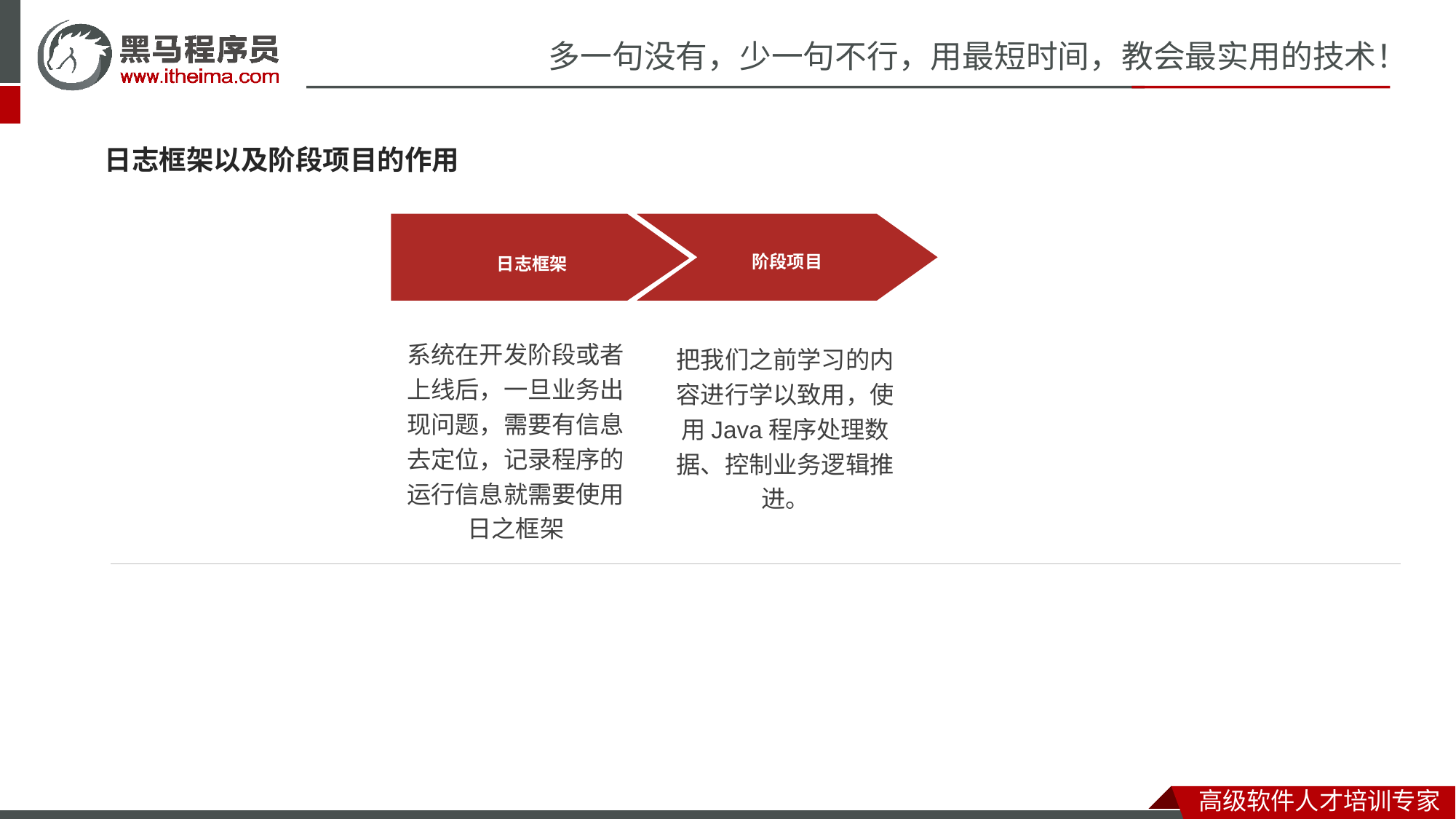

日志框架以及阶段项目的作用

阶段项目
日志框架
系统在开发阶段或者上线后，一旦业务出现问题，需要有信息去定位，记录程序的运行信息就需要使用日之框架
把我们之前学习的内容进行学以致用，使用Java程序处理数据、控制业务逻辑推进。